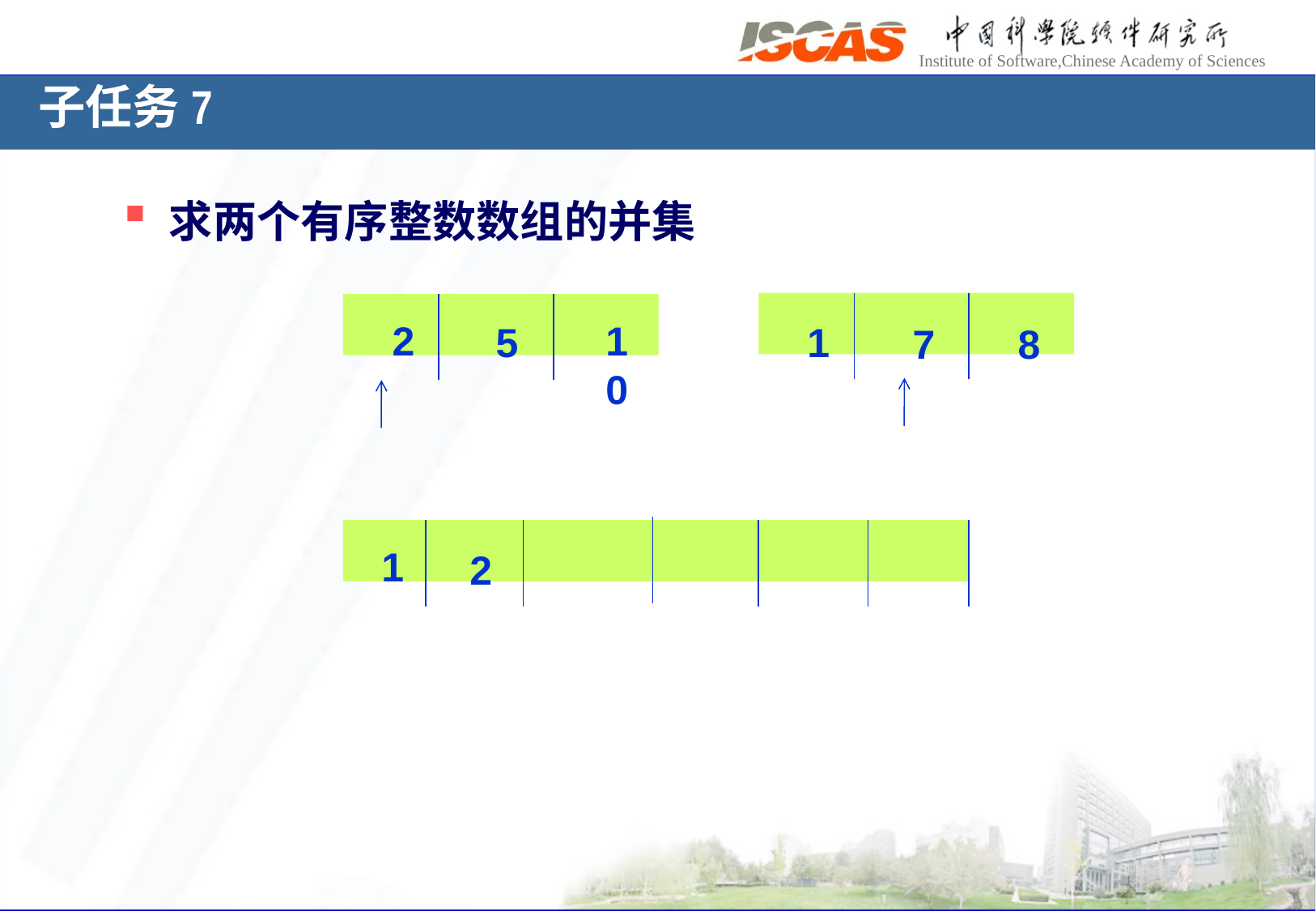

子任务7
求两个有序整数数组的并集

1
7
8

2
10
5

1
2